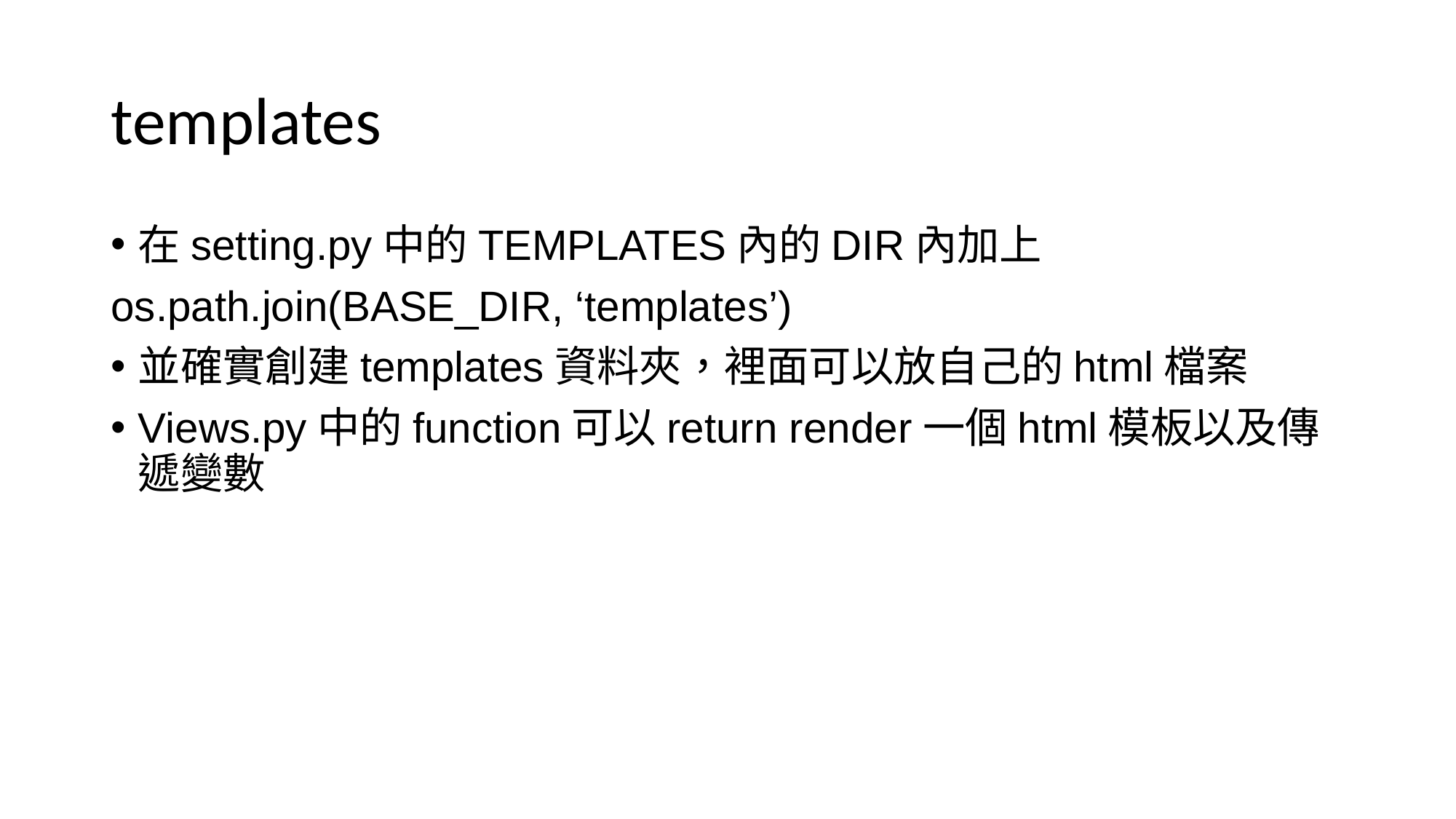

# templates
在setting.py中的TEMPLATES內的DIR內加上
os.path.join(BASE_DIR, ‘templates’)
並確實創建templates資料夾，裡面可以放自己的html檔案
Views.py中的function可以return render一個html模板以及傳遞變數